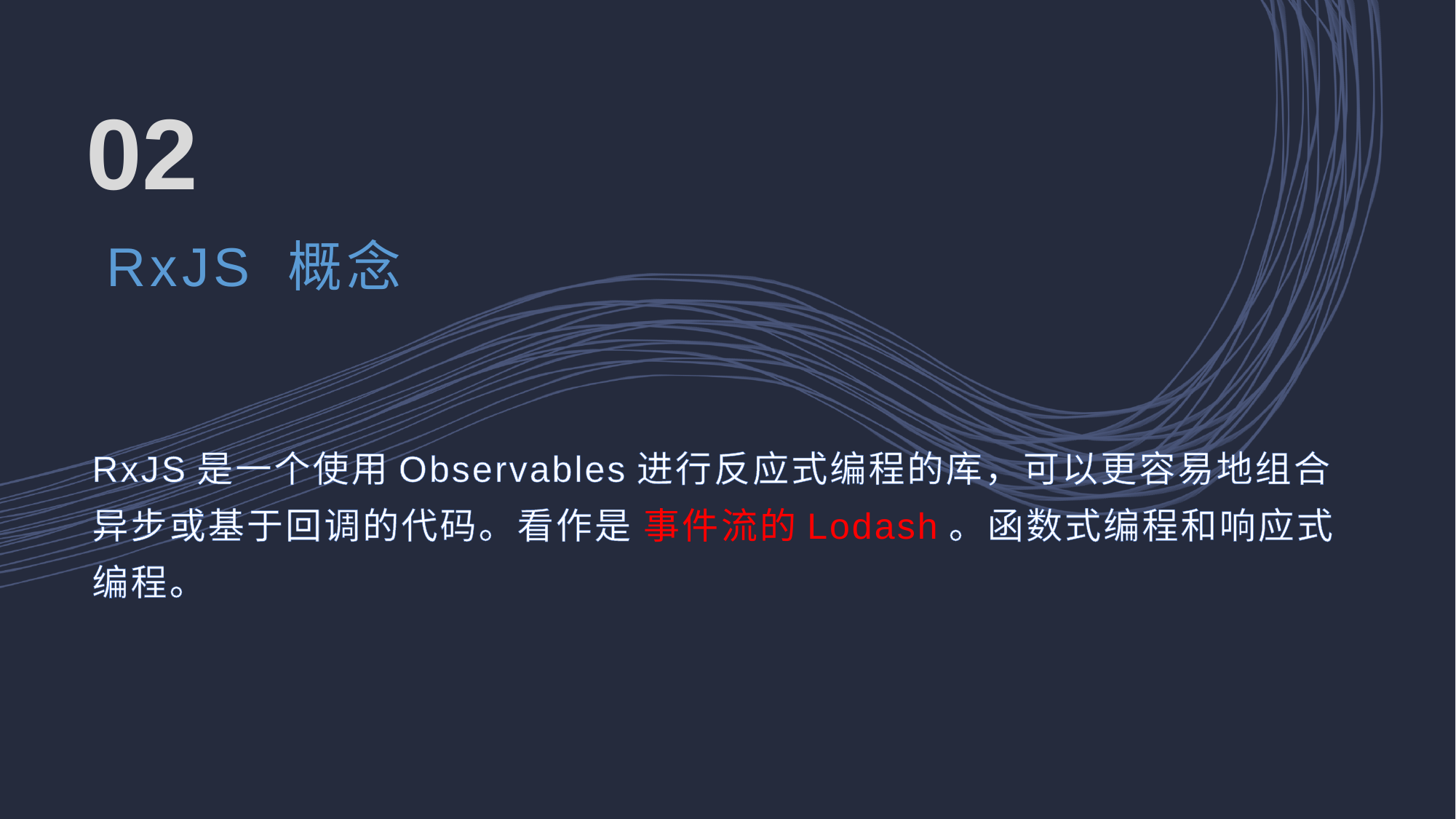

02
# RxJS 概念
RxJS是一个使用Observables进行反应式编程的库，可以更容易地组合异步或基于回调的代码。看作是 事件流的Lodash。函数式编程和响应式编程。